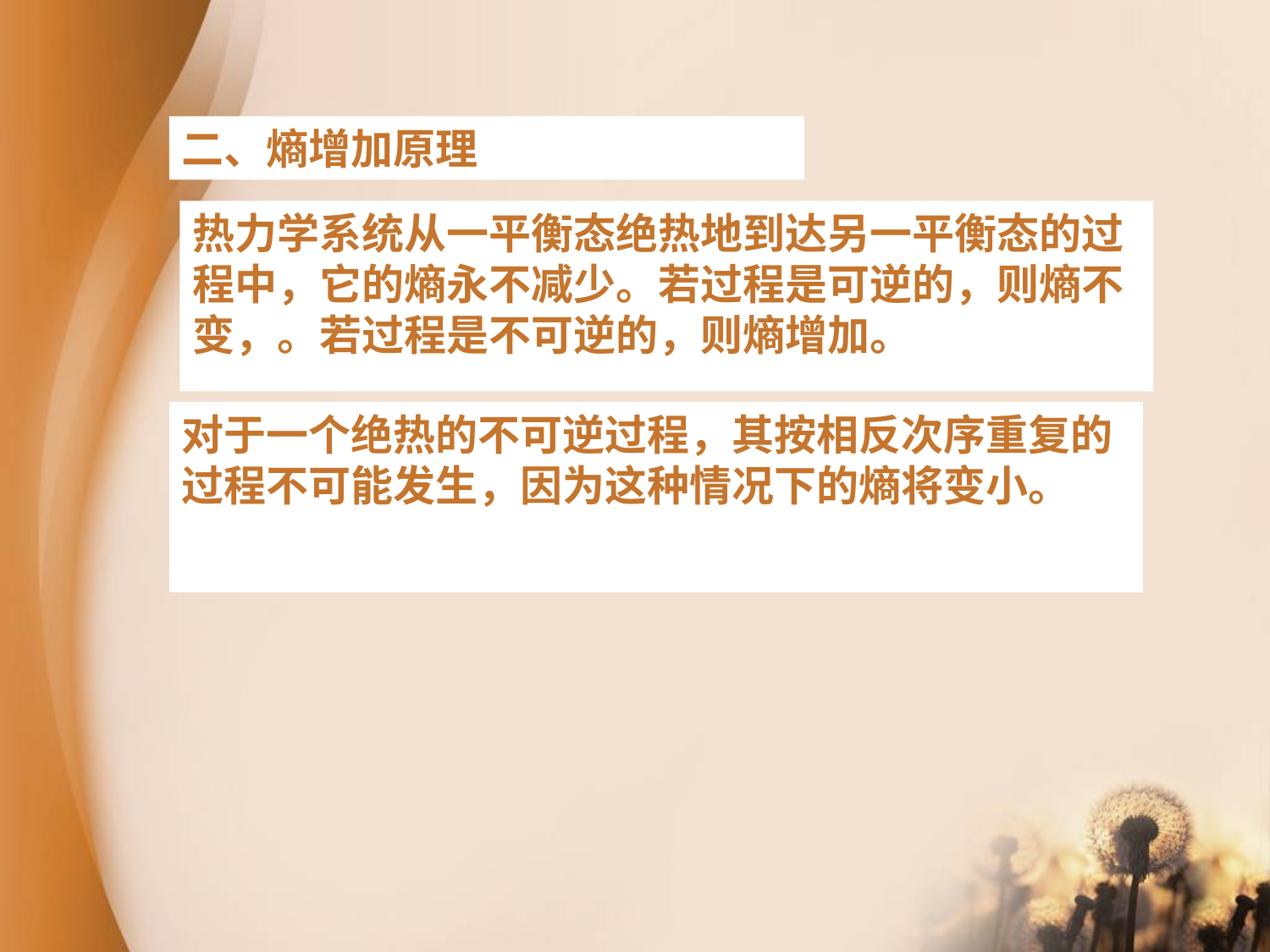

二、熵增加原理
热力学系统从一平衡态绝热地到达另一平衡态的过程中，它的熵永不减少。若过程是可逆的，则熵不变，。若过程是不可逆的，则熵增加。
对于一个绝热的不可逆过程，其按相反次序重复的过程不可能发生，因为这种情况下的熵将变小。